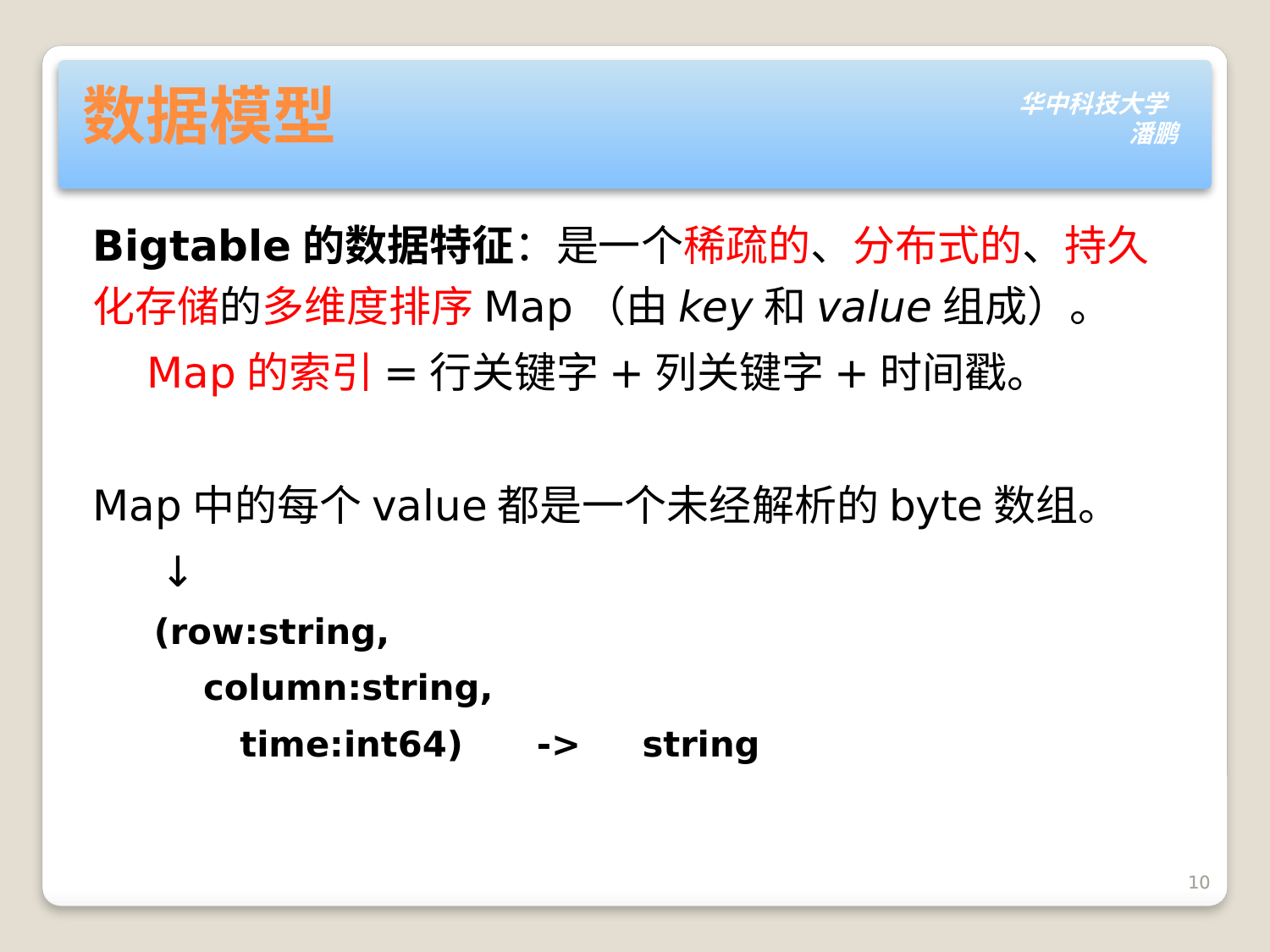

# 数据模型
Bigtable的数据特征：是一个稀疏的、分布式的、持久化存储的多维度排序Map（由key和value组成）。
    Map的索引=行关键字+列关键字+时间戳。

Map中的每个value都是一个未经解析的byte数组。
     ↓
     (row:string,
         column:string,
            time:int64)      ->     string
10
10